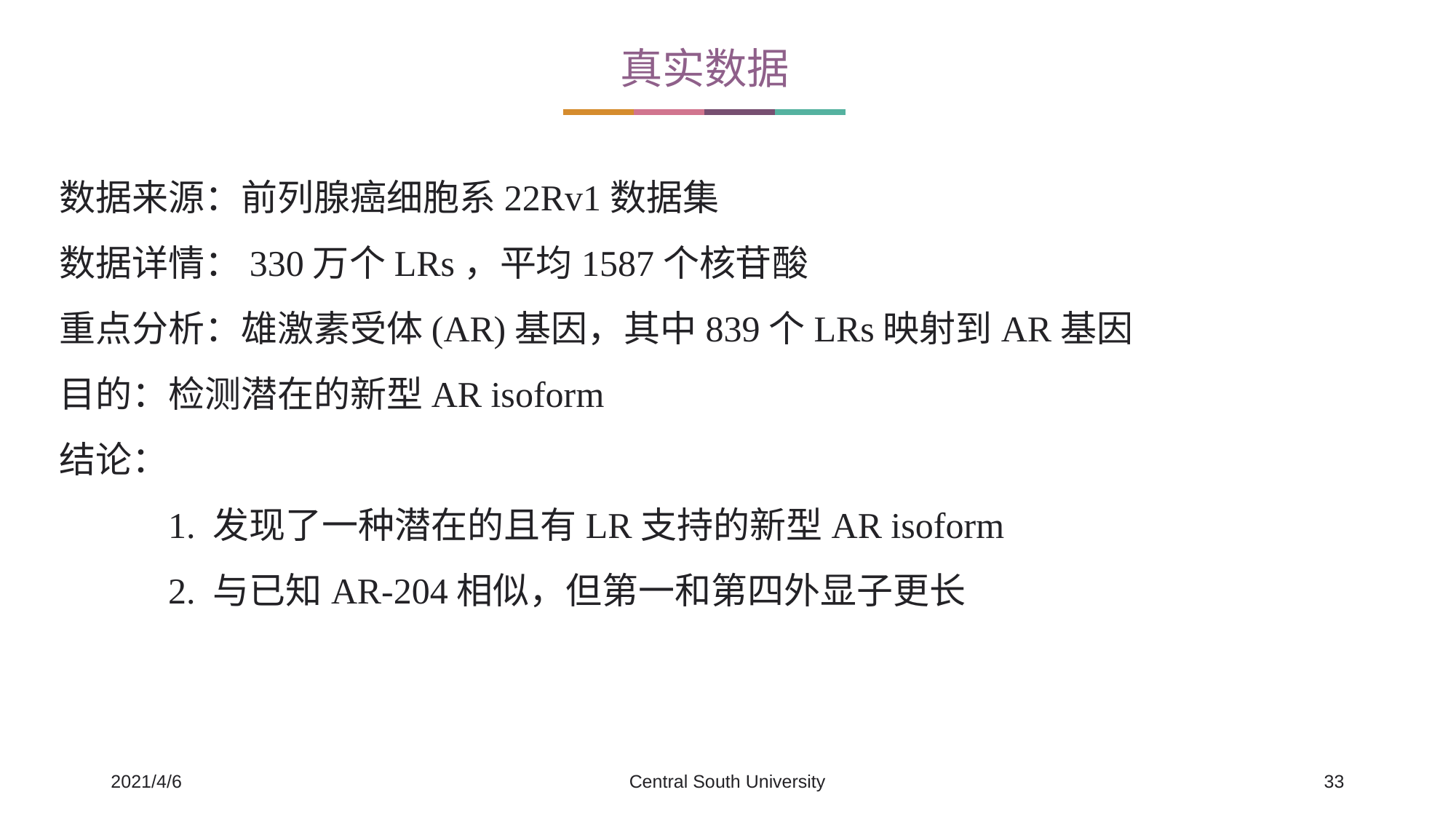

真实数据
数据来源：前列腺癌细胞系22Rv1数据集
数据详情：330万个LRs，平均1587个核苷酸
重点分析：雄激素受体(AR)基因，其中839个LRs映射到AR基因
目的：检测潜在的新型AR isoform
结论：
	1. 发现了一种潜在的且有LR支持的新型AR isoform
	2. 与已知AR-204相似，但第一和第四外显子更长

Central South University
2021/4/6
33